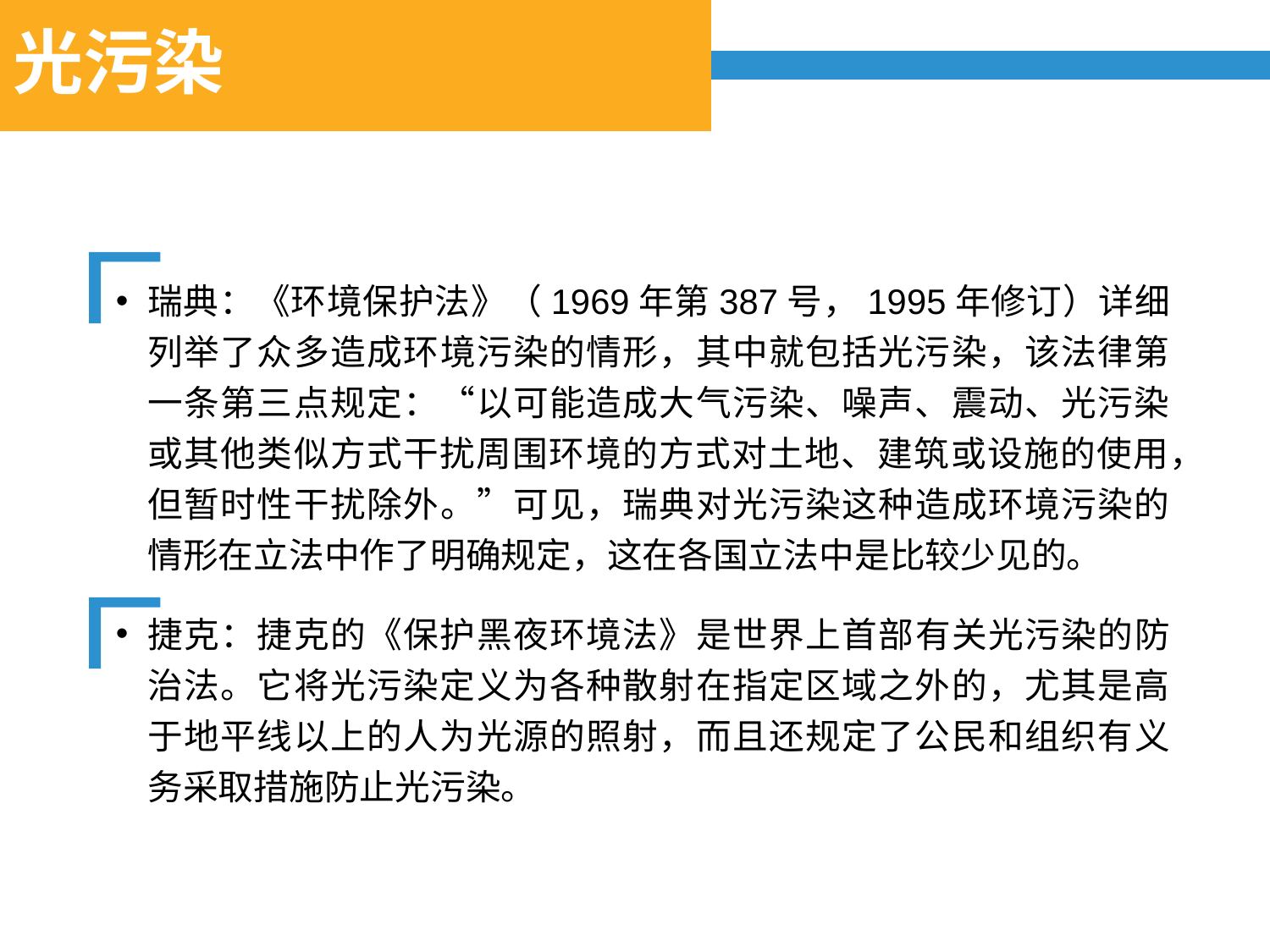

# 光污染

瑞典：《环境保护法》（1969年第387号，1995年修订）详细列举了众多造成环境污染的情形，其中就包括光污染，该法律第一条第三点规定：“以可能造成大气污染、噪声、震动、光污染或其他类似方式干扰周围环境的方式对土地、建筑或设施的使用，但暂时性干扰除外。”可见，瑞典对光污染这种造成环境污染的情形在立法中作了明确规定，这在各国立法中是比较少见的。

捷克：捷克的《保护黑夜环境法》是世界上首部有关光污染的防治法。它将光污染定义为各种散射在指定区域之外的，尤其是高于地平线以上的人为光源的照射，而且还规定了公民和组织有义务采取措施防止光污染。